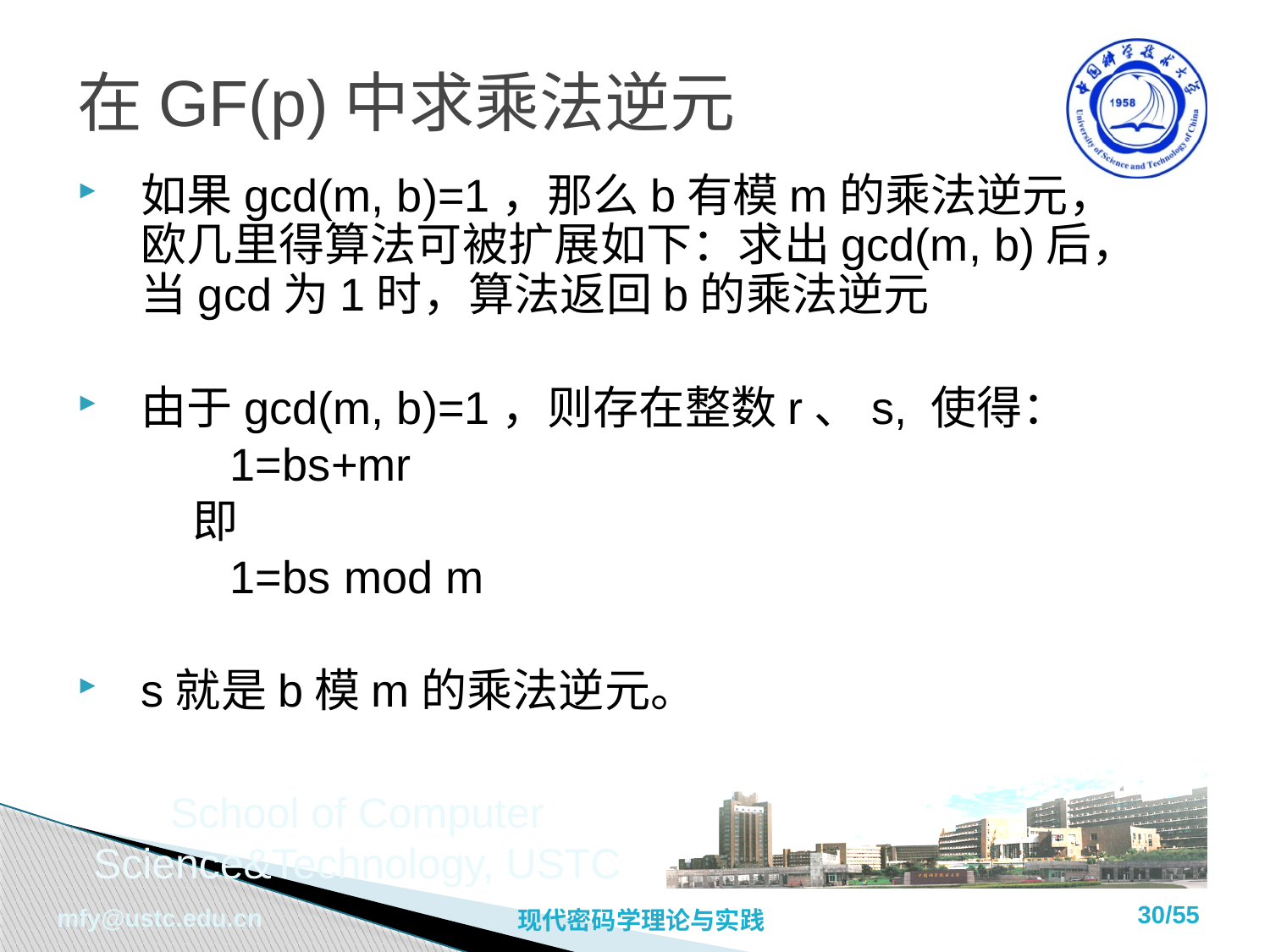

# 在GF(p)中求乘法逆元
如果gcd(m, b)=1，那么b有模m的乘法逆元，欧几里得算法可被扩展如下：求出gcd(m, b)后，当gcd为1时，算法返回b的乘法逆元

由于gcd(m, b)=1，则存在整数r、s, 使得：
            1=bs+mr
          即
            1=bs mod m

s就是b模m的乘法逆元。